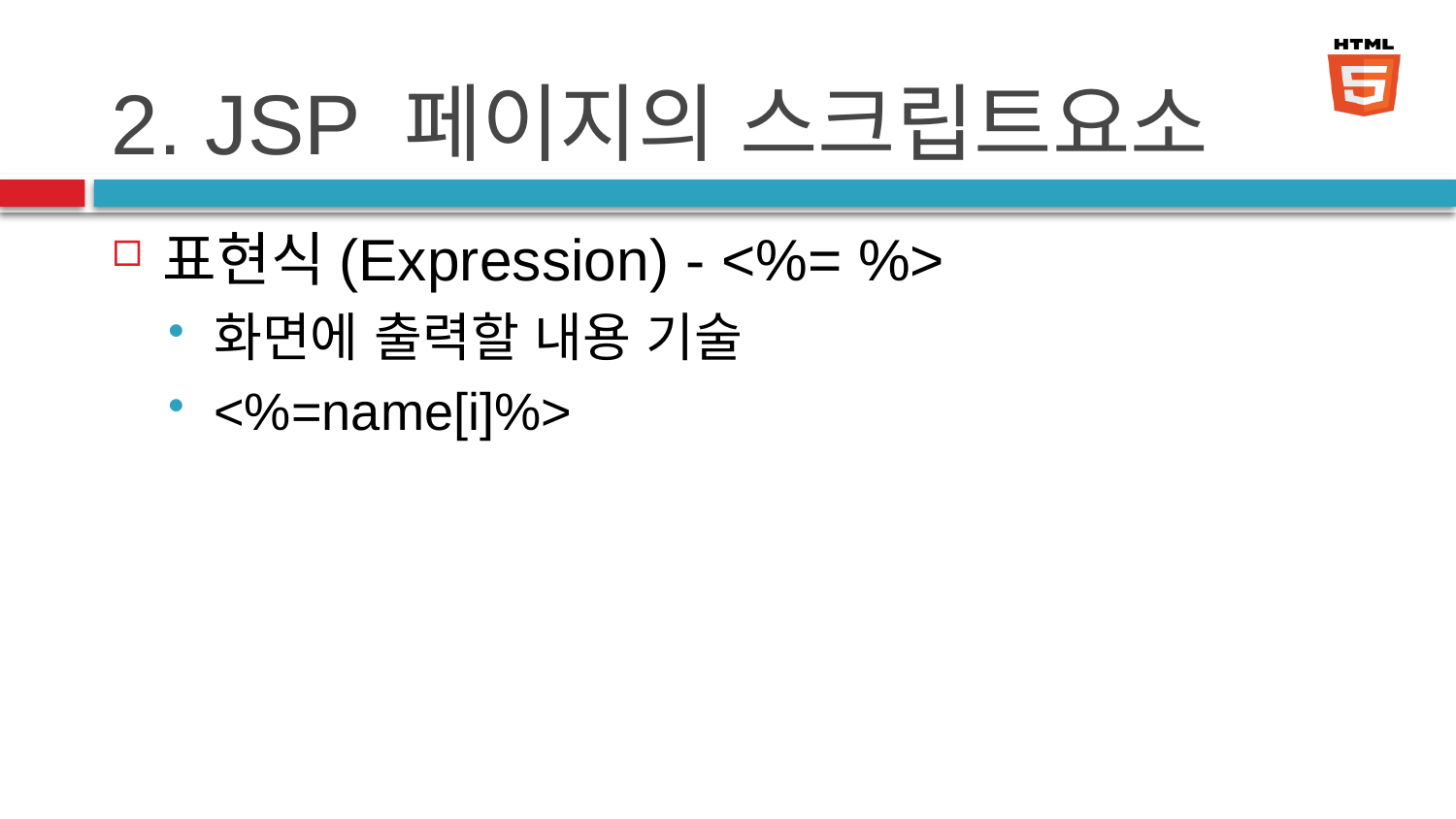

# 2. JSP 페이지의 스크립트요소
표현식(Expression) - <%= %>
화면에 출력할 내용 기술
<%=name[i]%>